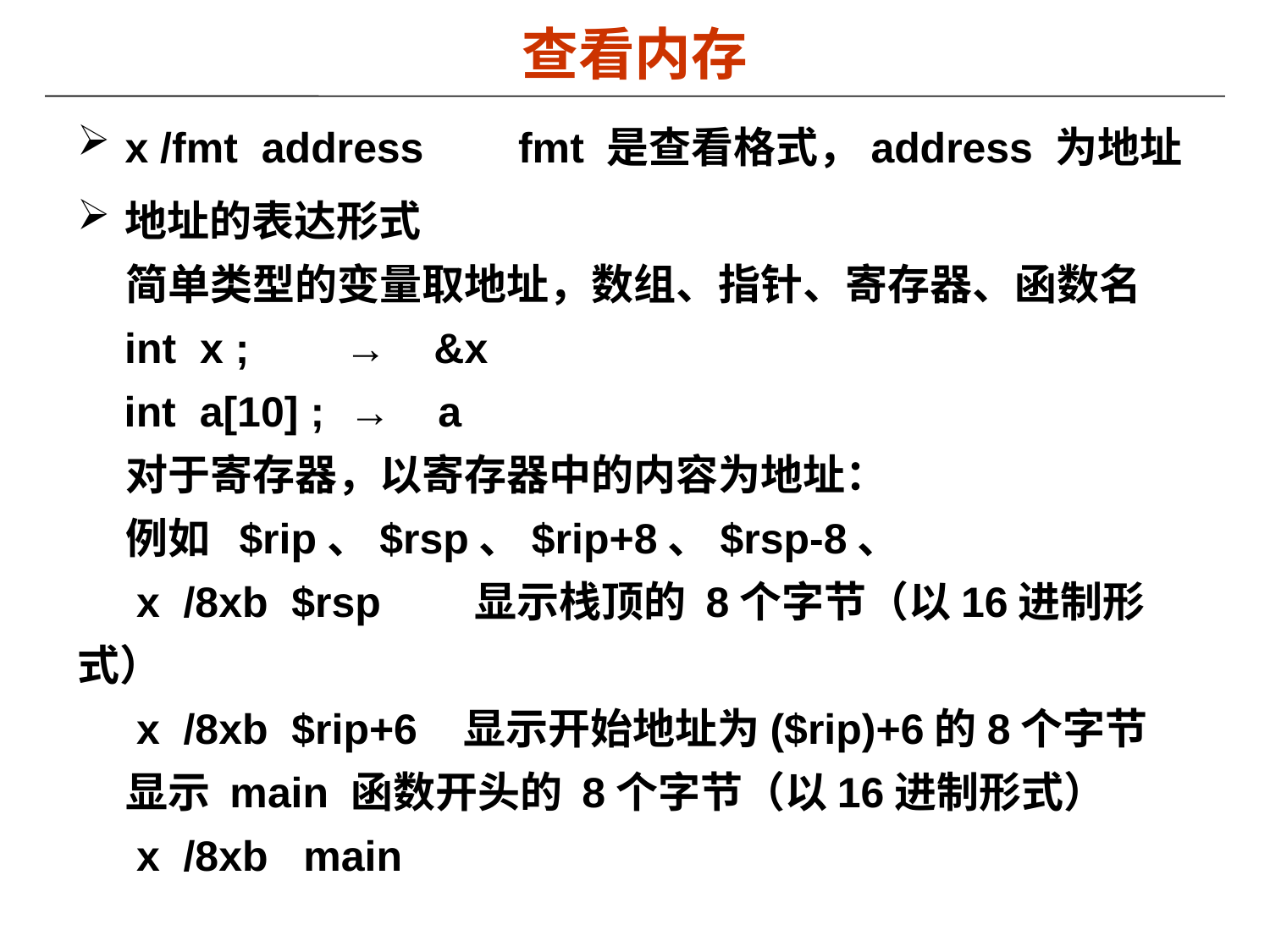

查看内存
x /fmt  address        fmt 是查看格式，address 为地址
地址的表达形式
    简单类型的变量取地址，数组、指针、寄存器、函数名
    int  x ;        →    &x
    int  a[10] ;  →    a
    对于寄存器，以寄存器中的内容为地址：
    例如  $rip、$rsp、$rip+8、$rsp-8、
     x  /8xb  $rsp       显示栈顶的 8个字节（以16进制形式）
     x  /8xb  $rip+6   显示开始地址为($rip)+6的8个字节
    显示 main 函数开头的 8个字节（以16进制形式）
     x  /8xb   main